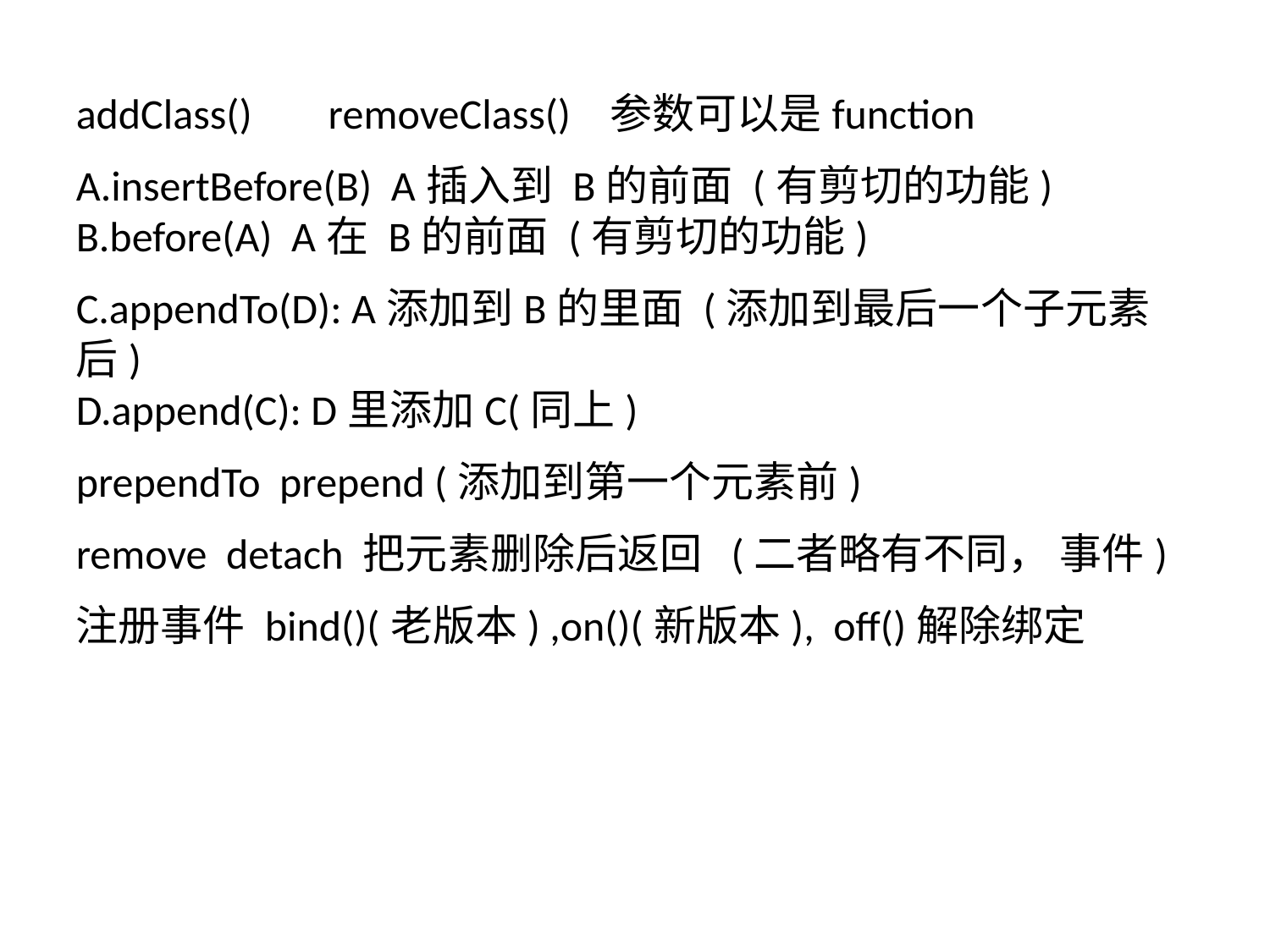

# Title
addClass()        removeClass()   参数可以是function

A.insertBefore(B)  A插入到 B的前面 (有剪切的功能)
B.before(A)  A在 B的前面 (有剪切的功能)

C.appendTo(D): A添加到B的里面 (添加到最后一个子元素后)
D.append(C): D里添加C(同上)

prependTo  prepend (添加到第一个元素前)

remove  detach 把元素删除后返回  (二者略有不同， 事件)

注册事件 bind()(老版本) ,on()(新版本),  off()解除绑定